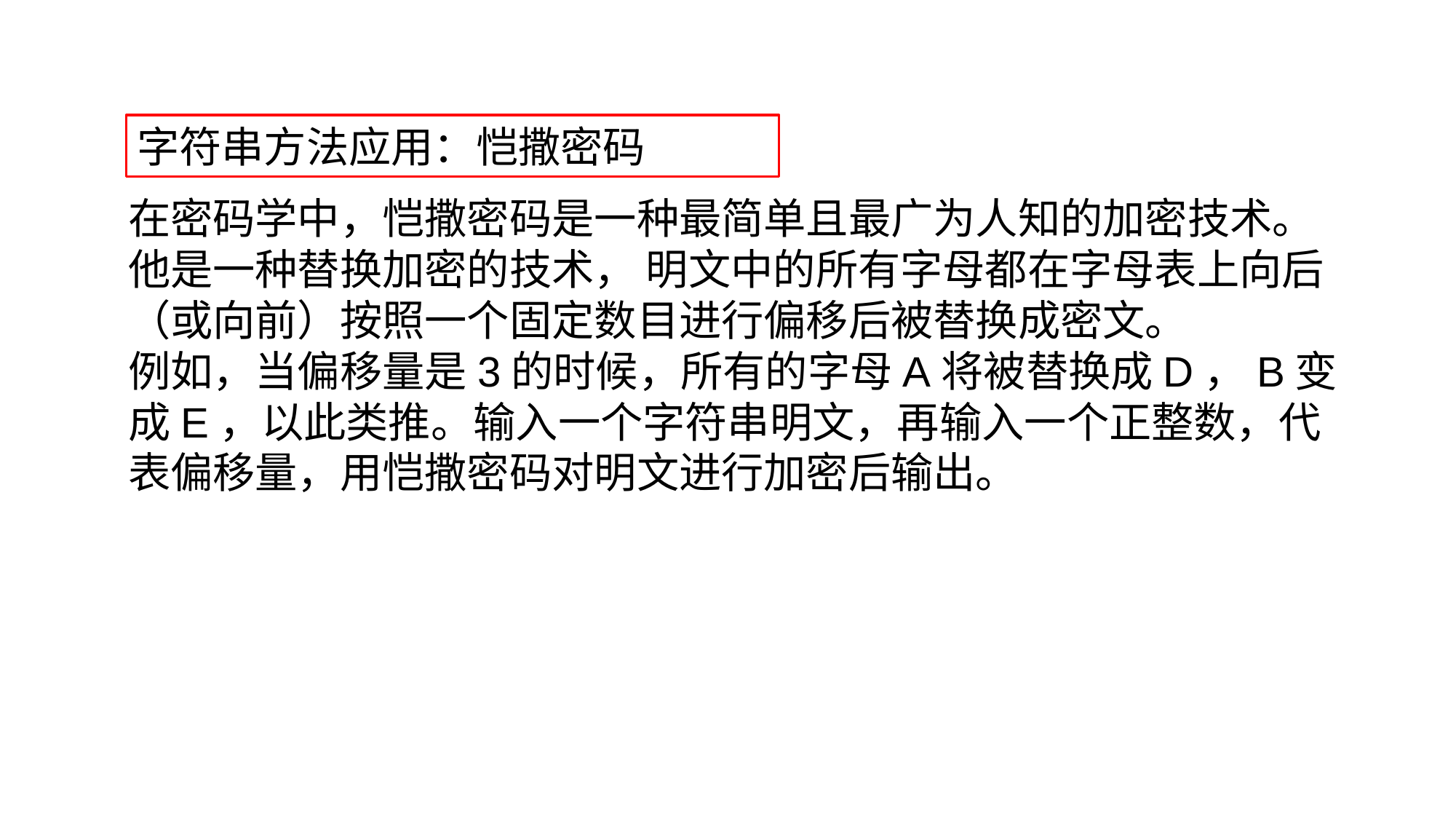

字符串方法应用：恺撒密码
在密码学中，恺撒密码是一种最简单且最广为人知的加密技术。他是一种替换加密的技术， 明文中的所有字母都在字母表上向后（或向前）按照一个固定数目进行偏移后被替换成密文。
例如，当偏移量是3的时候，所有的字母A将被替换成D，B变成E，以此类推。输入一个字符串明文，再输入一个正整数，代表偏移量，用恺撒密码对明文进行加密后输出。